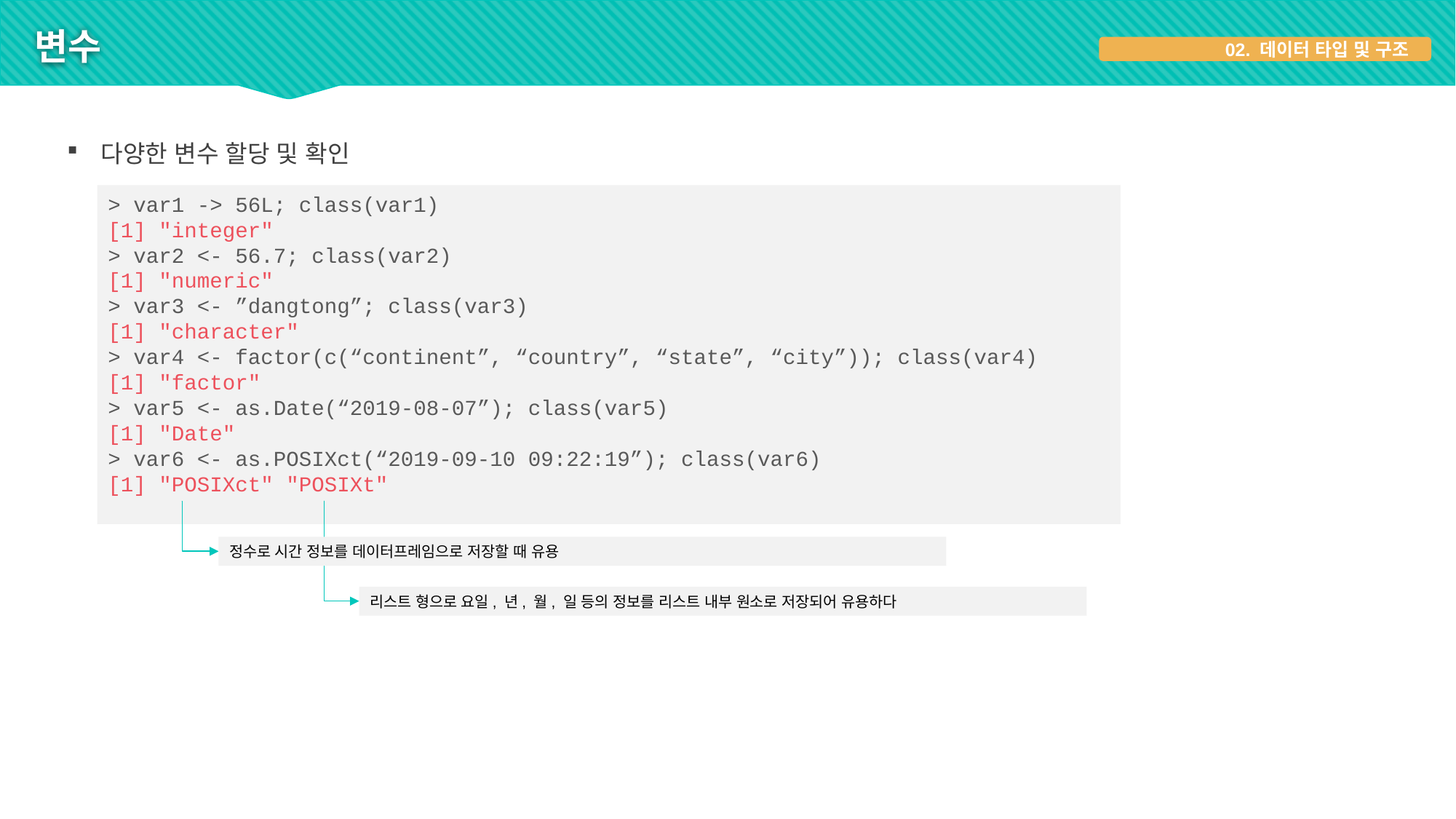

# 변수
02. 데이터 타입 및 구조
다양한 변수 할당 및 확인
> var1 -> 56L; class(var1)
[1] "integer"
> var2 <- 56.7; class(var2)
[1] "numeric"
> var3 <- ”dangtong”; class(var3)
[1] "character"
> var4 <- factor(c(“continent”, “country”, “state”, “city”)); class(var4)
[1] "factor"
> var5 <- as.Date(“2019-08-07”); class(var5)
[1] "Date"
> var6 <- as.POSIXct(“2019-09-10 09:22:19”); class(var6)
[1] "POSIXct" "POSIXt"
정수로 시간 정보를 데이터프레임으로 저장할 때 유용
리스트 형으로 요일, 년, 월, 일 등의 정보를 리스트 내부 원소로 저장되어 유용하다